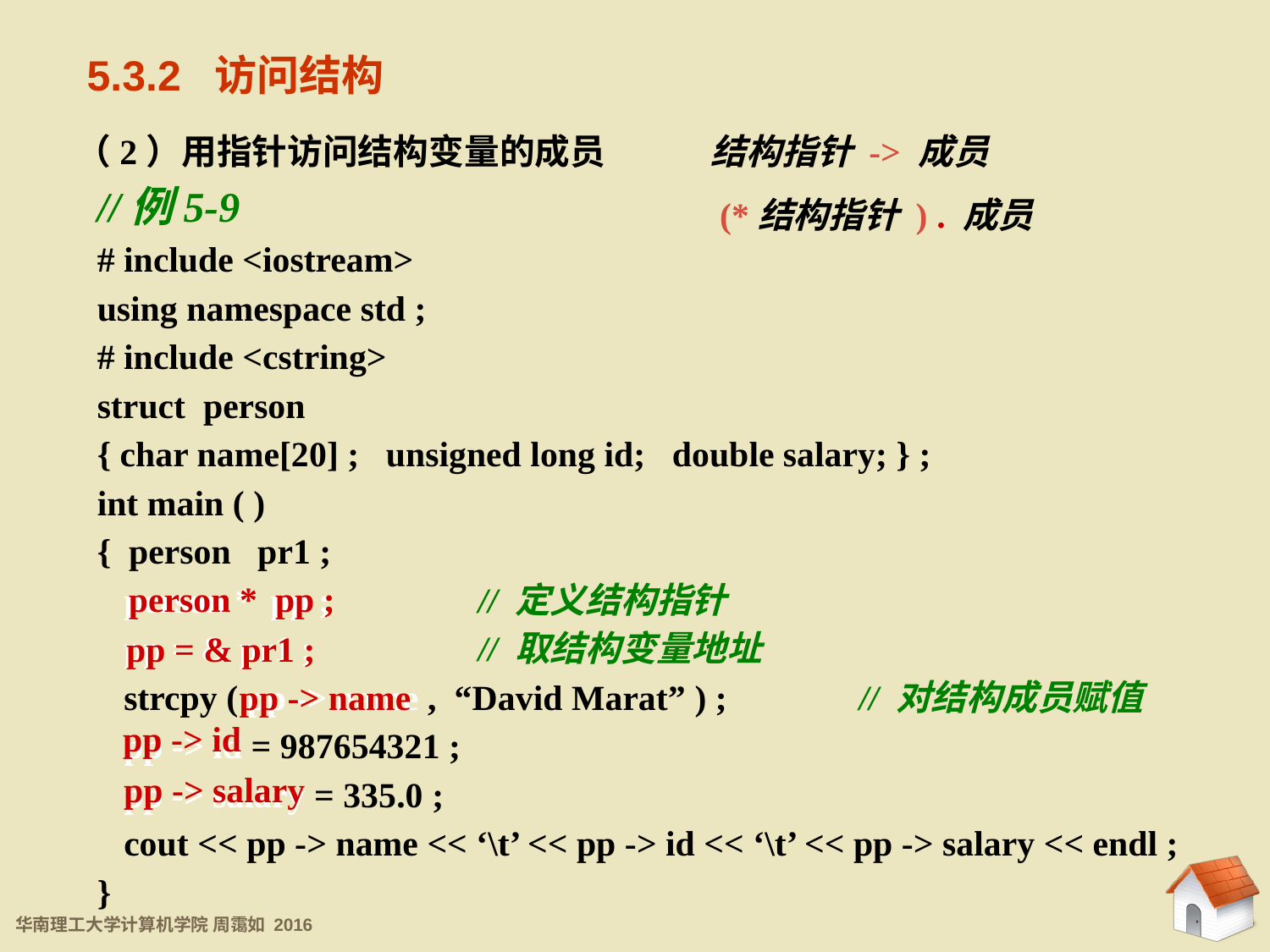

5.1.2  访问结构
5.3.2  访问结构
（2）用指针访问结构变量的成员	结构指针 -> 成员
					 (*结构指针 ) . 成员
//例5-9
# include <iostream>
using namespace std ;
# include <cstring>
struct  person
{ char name[20] ;   unsigned long id;   double salary; } ;
int main ( )
{  person   pr1 ;
   person *  pp ;		// 定义结构指针
   pp = & pr1 ;		// 取结构变量地址
   strcpy ( pp -> name ,  “David Marat” ) ;		// 对结构成员赋值
   pp -> id = 987654321 ;
   pp -> salary = 335.0 ;
   cout << pp -> name << ‘\t’ << pp -> id << ‘\t’ << pp -> salary << endl ;
}
person *  pp ;
pp = & pr1 ;
pp -> name
pp -> id
pp -> salary